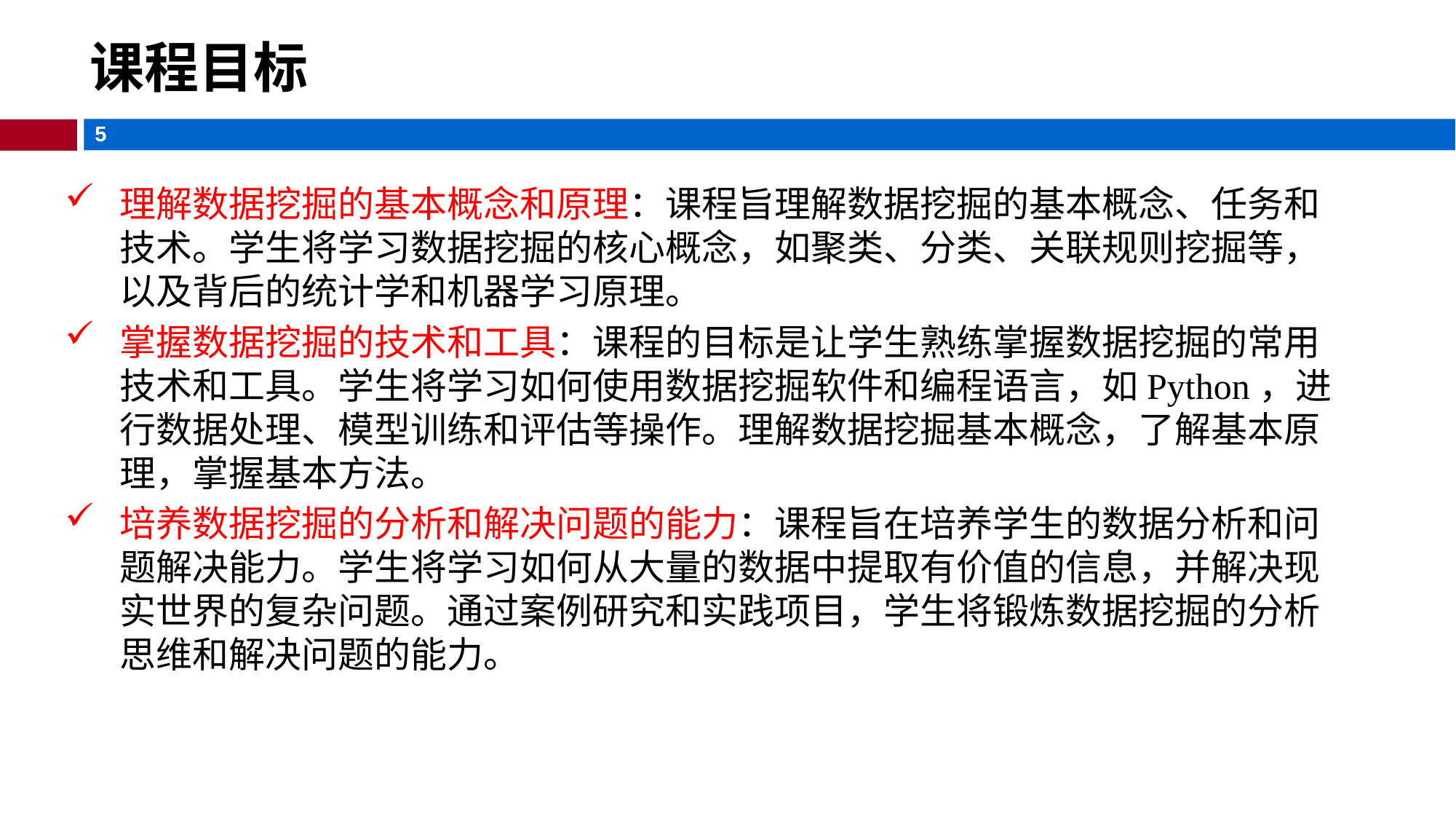

课程目标
理解数据挖掘的基本概念和原理：课程旨理解数据挖掘的基本概念、任务和技术。学生将学习数据挖掘的核心概念，如聚类、分类、关联规则挖掘等，以及背后的统计学和机器学习原理。
掌握数据挖掘的技术和工具：课程的目标是让学生熟练掌握数据挖掘的常用技术和工具。学生将学习如何使用数据挖掘软件和编程语言，如Python，进行数据处理、模型训练和评估等操作。理解数据挖掘基本概念，了解基本原理，掌握基本方法。
培养数据挖掘的分析和解决问题的能力：课程旨在培养学生的数据分析和问题解决能力。学生将学习如何从大量的数据中提取有价值的信息，并解决现实世界的复杂问题。通过案例研究和实践项目，学生将锻炼数据挖掘的分析思维和解决问题的能力。
人工智能
深度学习